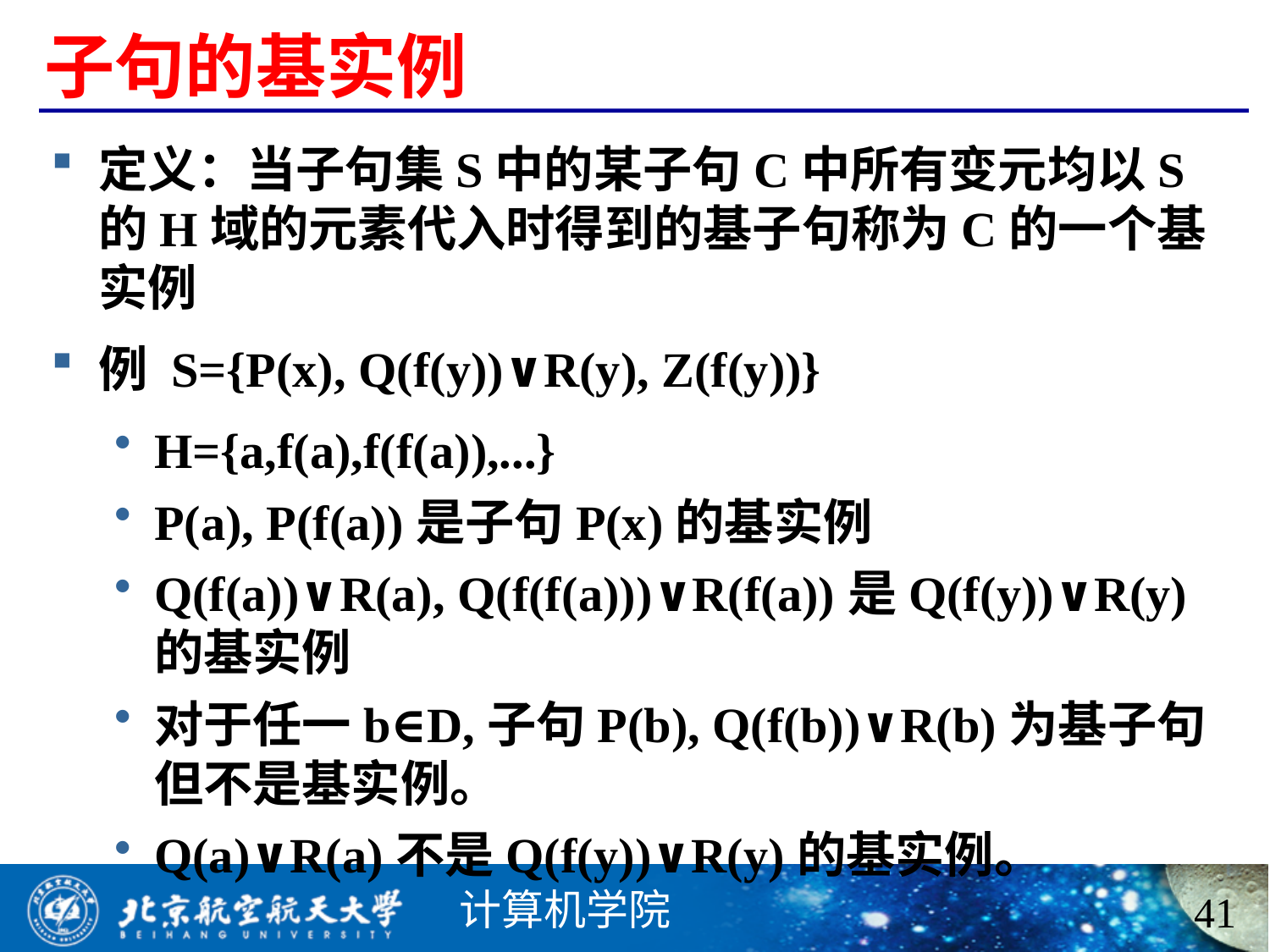

# 子句的基实例
定义：当子句集S中的某子句C中所有变元均以S的H域的元素代入时得到的基子句称为C的一个基实例
例 S={P(x), Q(f(y))∨R(y), Z(f(y))}
H={a,f(a),f(f(a)),...}
P(a), P(f(a))是子句P(x)的基实例
Q(f(a))∨R(a), Q(f(f(a)))∨R(f(a))是Q(f(y))∨R(y)的基实例
对于任一b∈D,子句P(b), Q(f(b))∨R(b)为基子句但不是基实例。
Q(a)∨R(a)不是Q(f(y))∨R(y)的基实例。